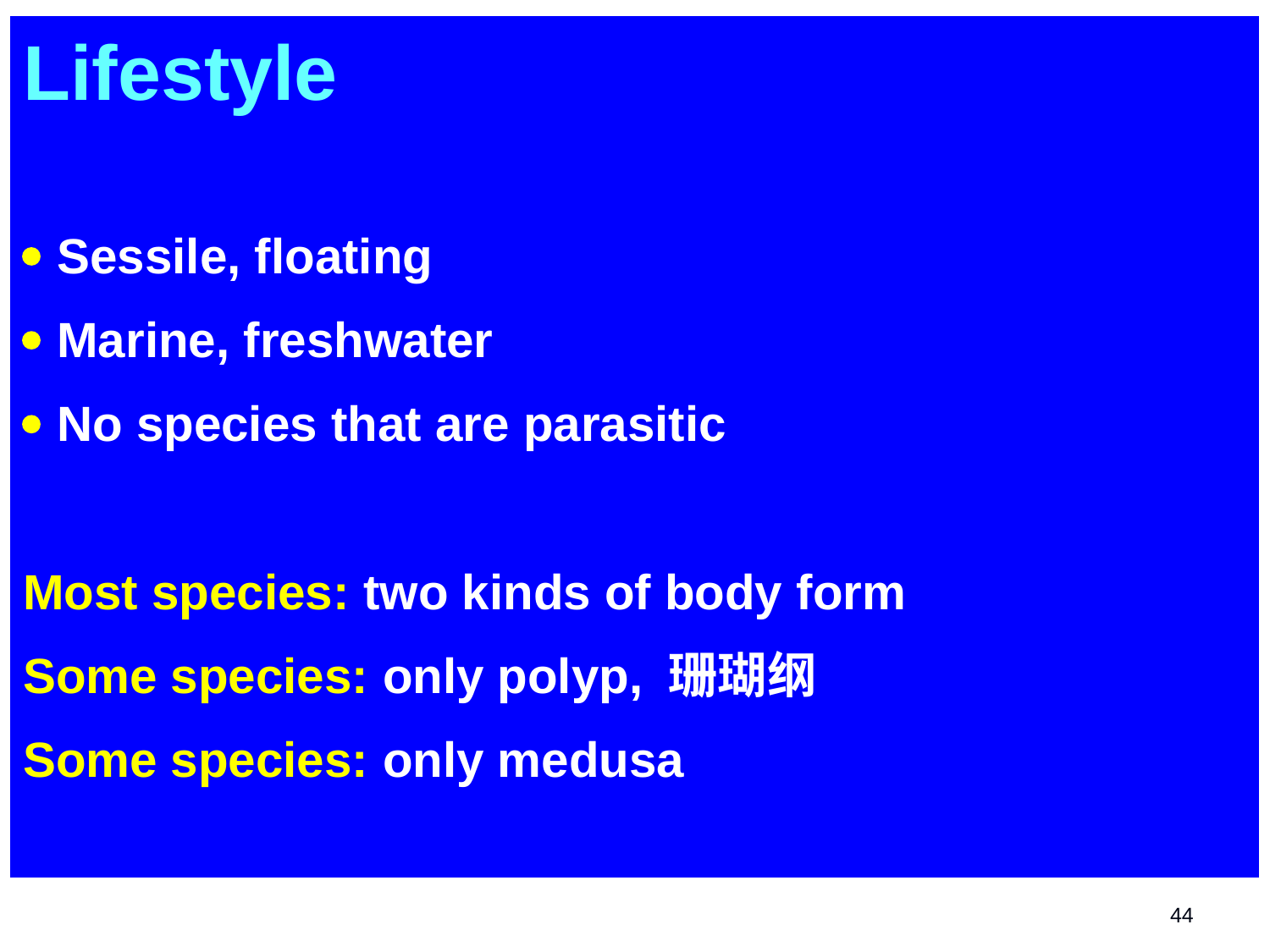

Lifestyle

• Sessile, floating
• Marine, freshwater
• No species that are parasitic

Most species: two kinds of body form
Some species: only polyp, 珊瑚纲
Some species: only medusa

44